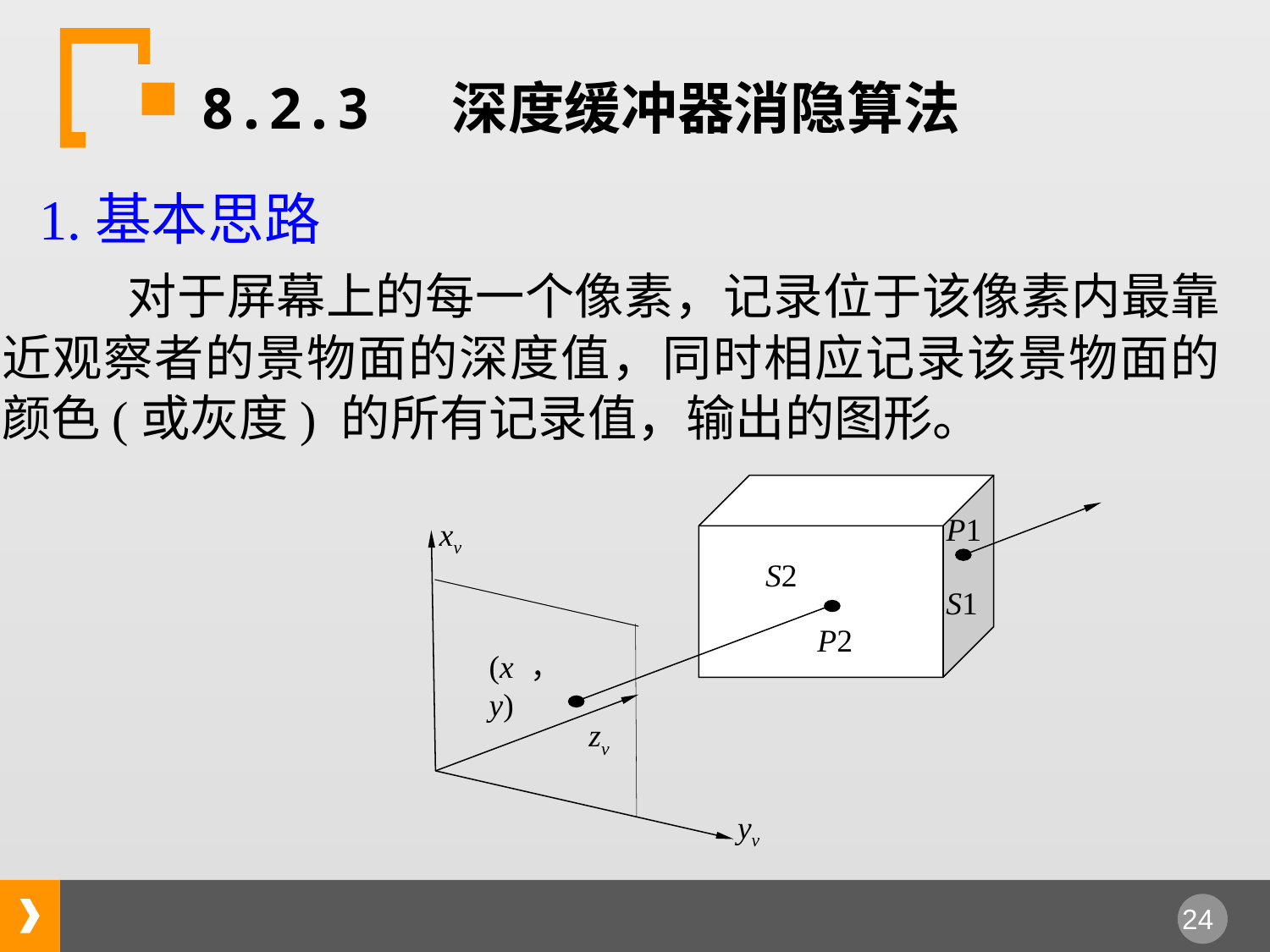

8.2.3  深度缓冲器消隐算法

1.基本思路
     对于屏幕上的每一个像素，记录位于该像素内最靠近观察者的景物面的深度值，同时相应记录该景物面的颜色(或灰度) 的所有记录值，输出的图形。

P1

S2
S1

P2
xv

(x，y)

zv

yv